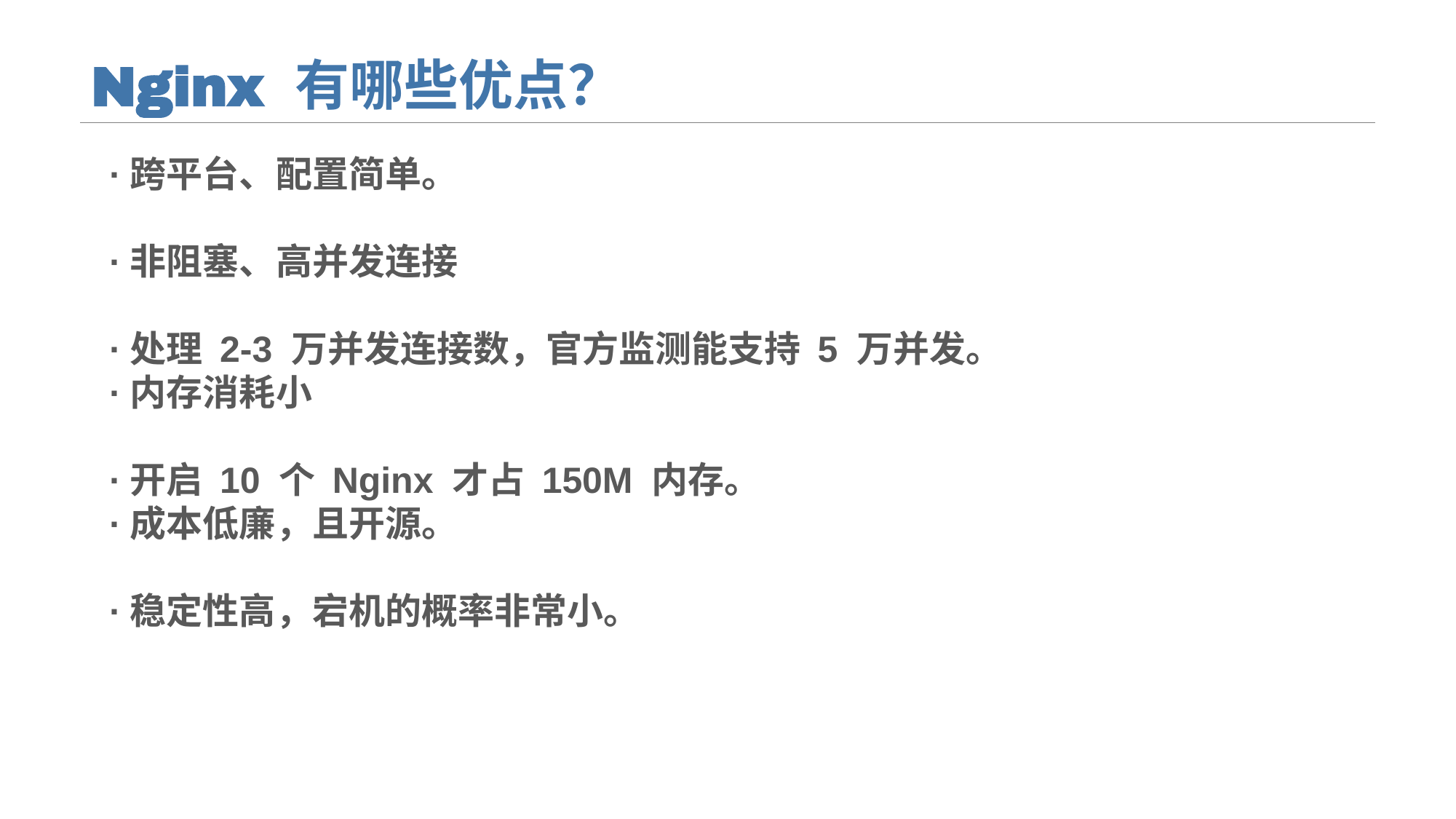

# Nginx 有哪些优点？
·跨平台、配置简单。

·非阻塞、高并发连接

·处理 2-3 万并发连接数，官方监测能支持 5 万并发。
·内存消耗小

·开启 10 个 Nginx 才占 150M 内存。
·成本低廉，且开源。

·稳定性高，宕机的概率非常小。
7